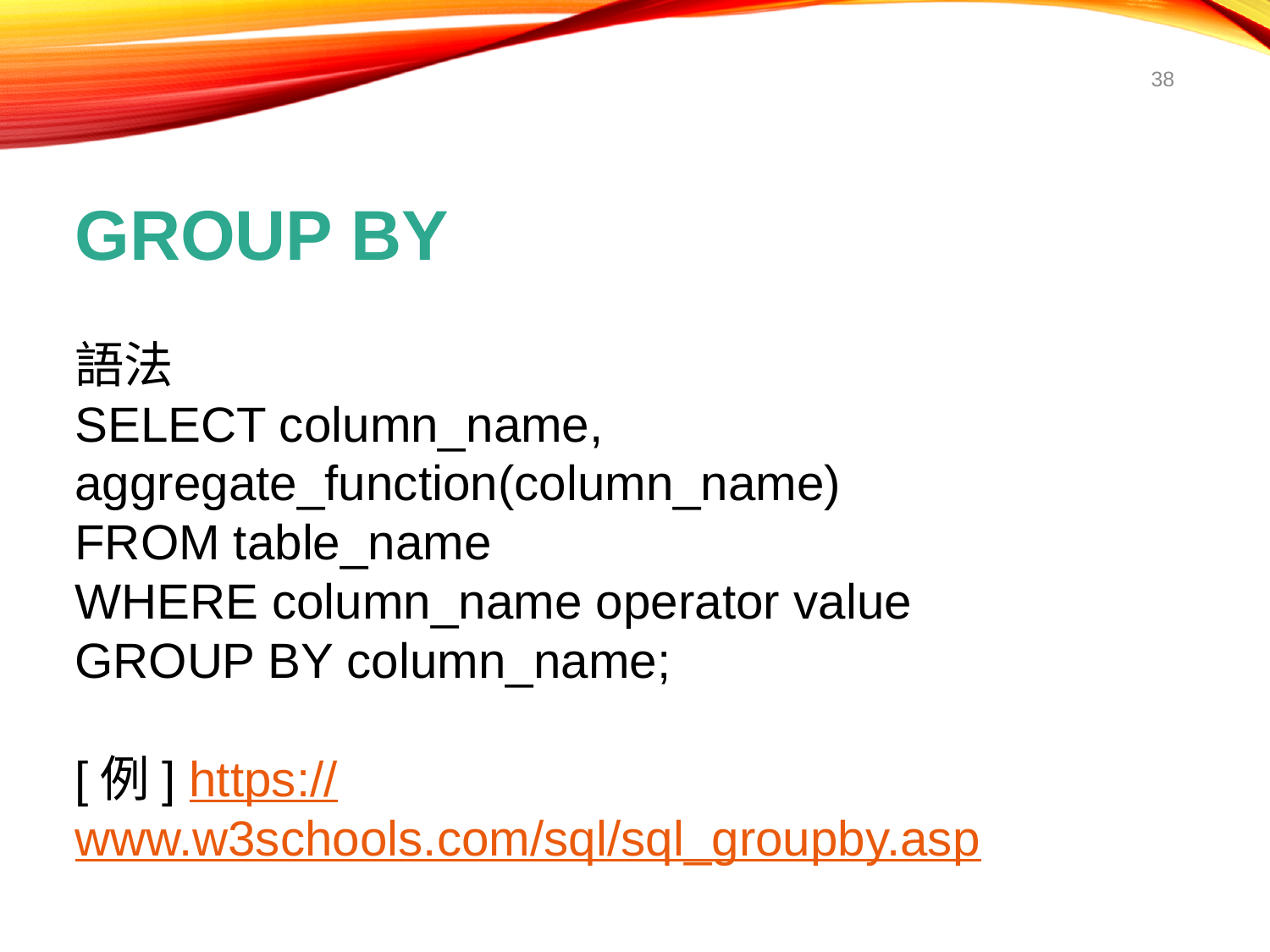

38
GROUP BY

語法
SELECT column_name, aggregate_function(column_name)
FROM table_name
WHERE column_name operator value
GROUP BY column_name;

[例] https://www.w3schools.com/sql/sql_groupby.asp